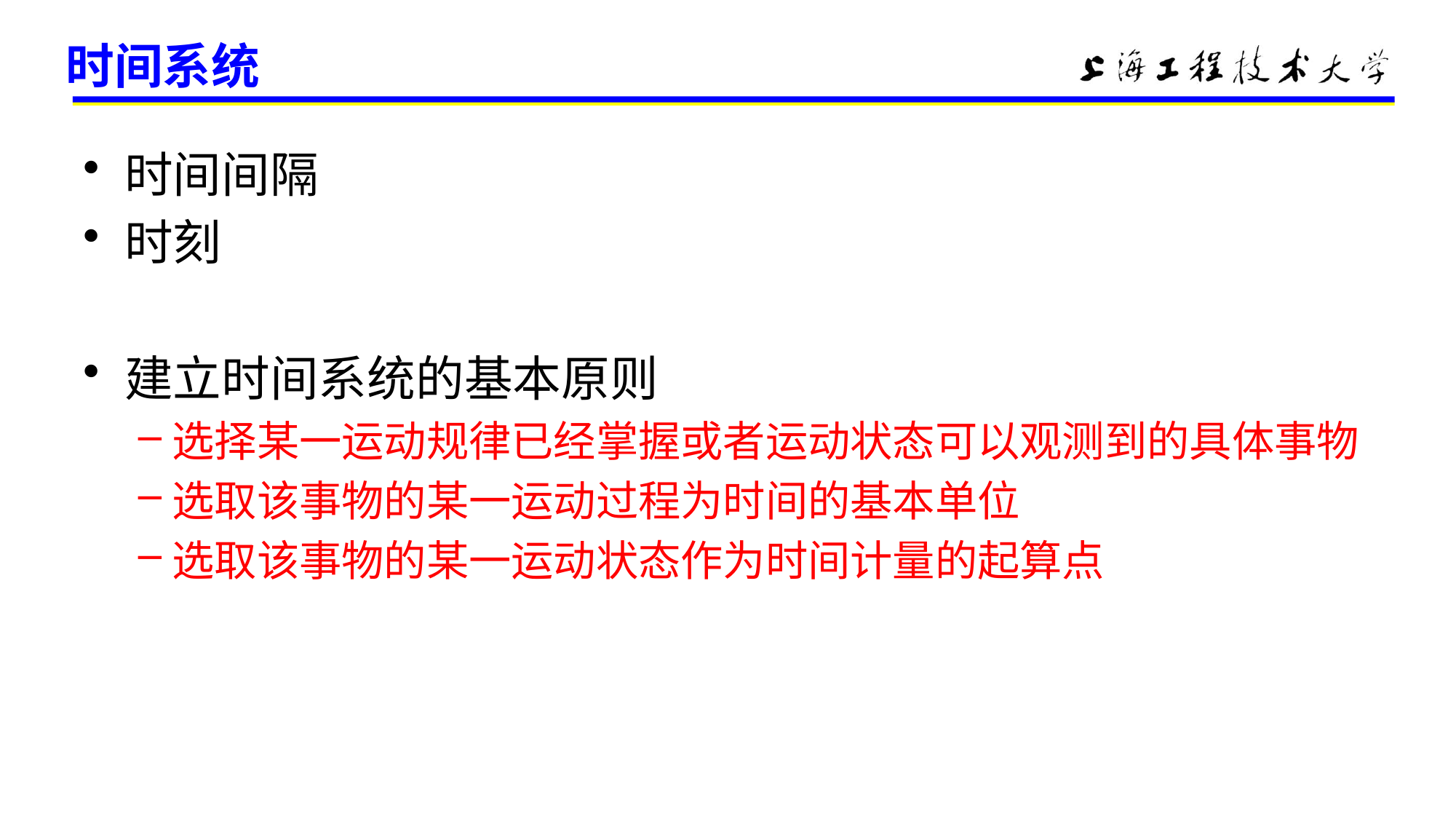

# 时间系统
时间间隔
时刻

建立时间系统的基本原则
选择某一运动规律已经掌握或者运动状态可以观测到的具体事物
选取该事物的某一运动过程为时间的基本单位
选取该事物的某一运动状态作为时间计量的起算点